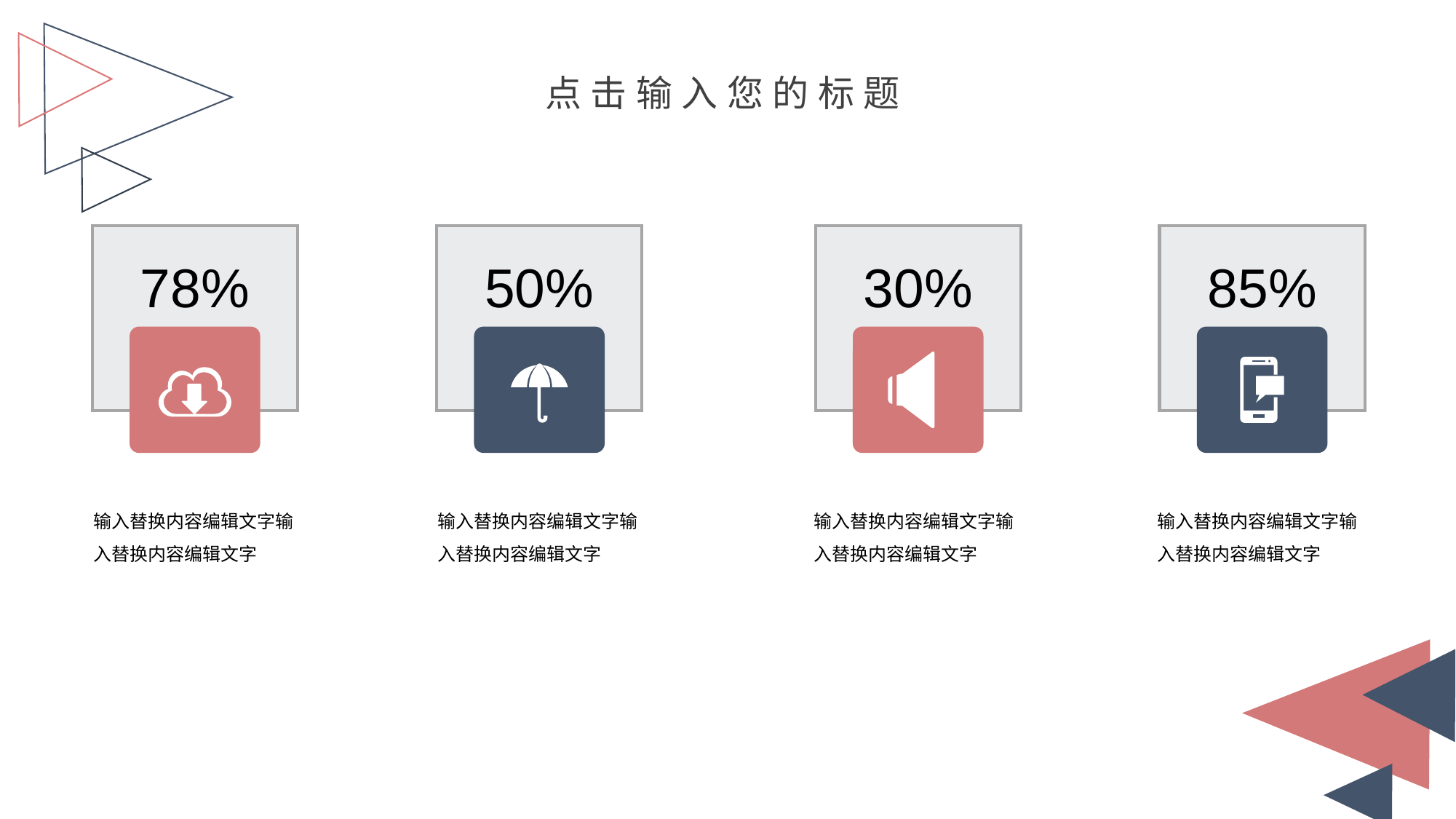

点击输入您的标题
78%

50%

30%

85%

输入替换内容编辑文字输入替换内容编辑文字
输入替换内容编辑文字输入替换内容编辑文字
输入替换内容编辑文字输入替换内容编辑文字
输入替换内容编辑文字输入替换内容编辑文字